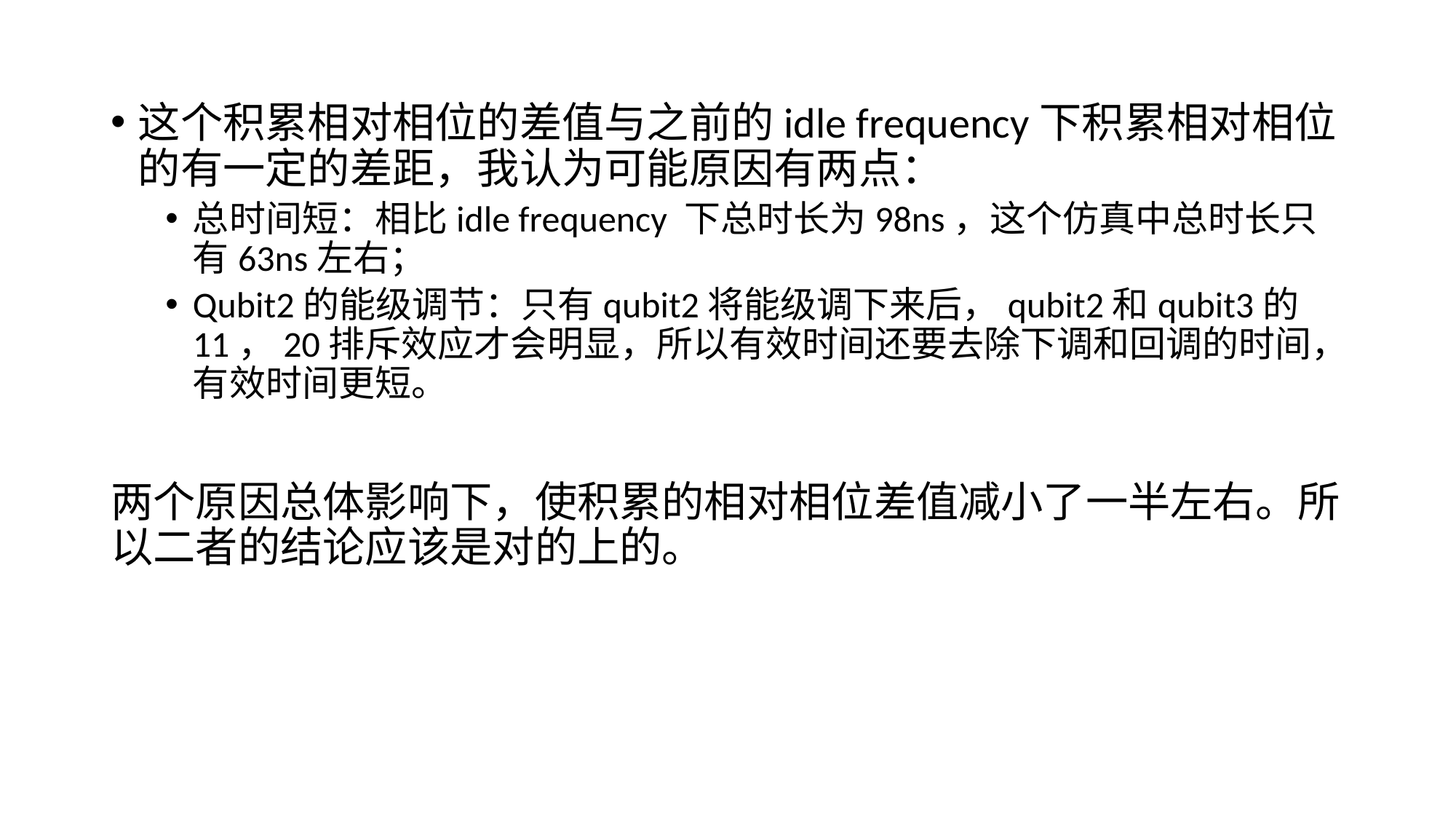

这个积累相对相位的差值与之前的idle frequency下积累相对相位的有一定的差距，我认为可能原因有两点：
总时间短：相比idle frequency 下总时长为98ns，这个仿真中总时长只有63ns左右；
Qubit2的能级调节：只有qubit2将能级调下来后，qubit2和qubit3的11，20排斥效应才会明显，所以有效时间还要去除下调和回调的时间，有效时间更短。

两个原因总体影响下，使积累的相对相位差值减小了一半左右。所以二者的结论应该是对的上的。